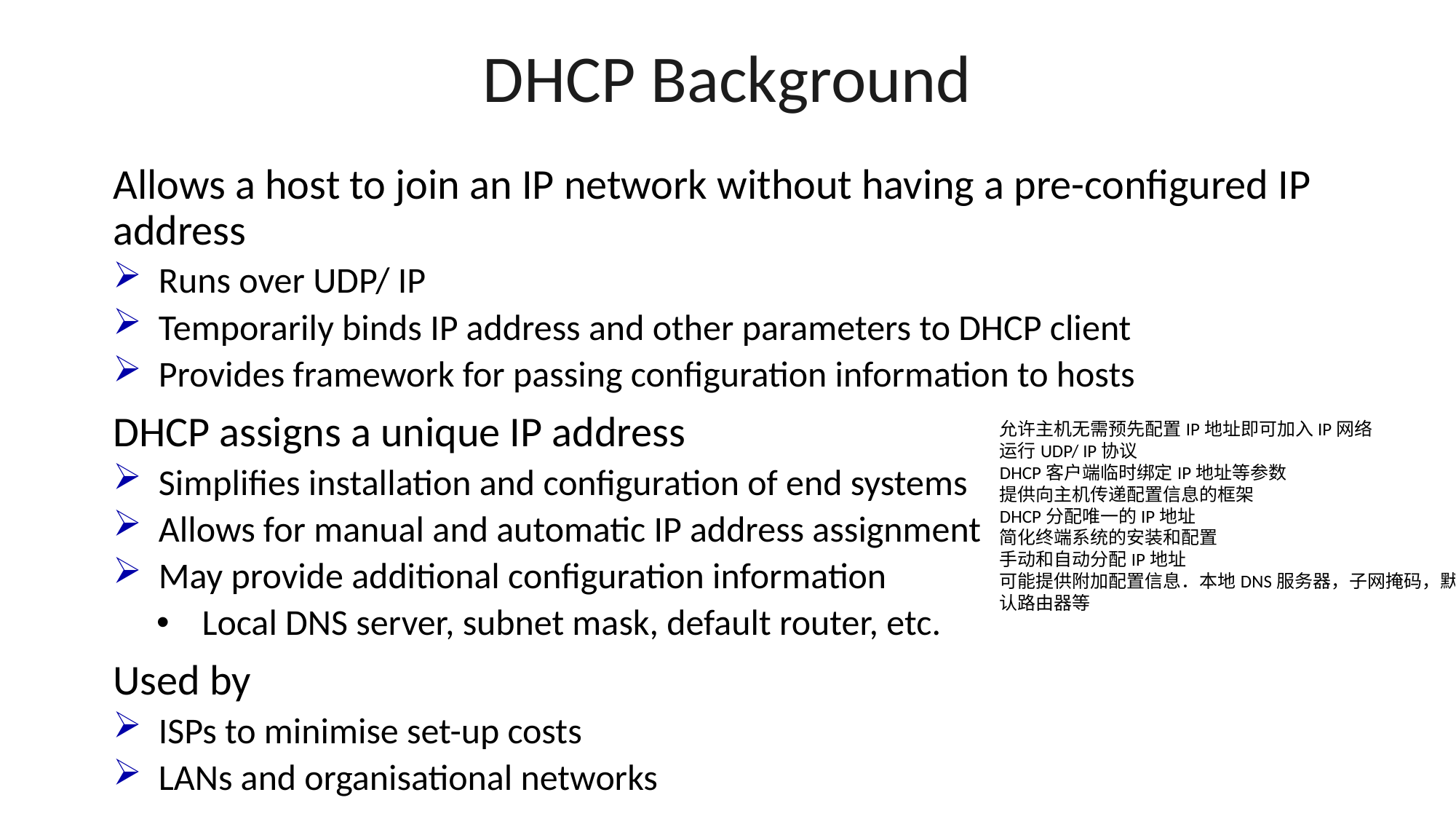

# DHCP Background
Allows a host to join an IP network without having a pre-configured IP address
Runs over UDP/ IP
Temporarily binds IP address and other parameters to DHCP client
Provides framework for passing configuration information to hosts
DHCP assigns a unique IP address
Simplifies installation and configuration of end systems
Allows for manual and automatic IP address assignment
May provide additional configuration information
Local DNS server, subnet mask, default router, etc.
Used by
ISPs to minimise set-up costs
LANs and organisational networks
允许主机无需预先配置IP地址即可加入IP网络
运行UDP/ IP协议
DHCP客户端临时绑定IP地址等参数
提供向主机传递配置信息的框架
DHCP分配唯一的IP地址
简化终端系统的安装和配置
手动和自动分配IP地址
可能提供附加配置信息．本地DNS服务器，子网掩码，默认路由器等